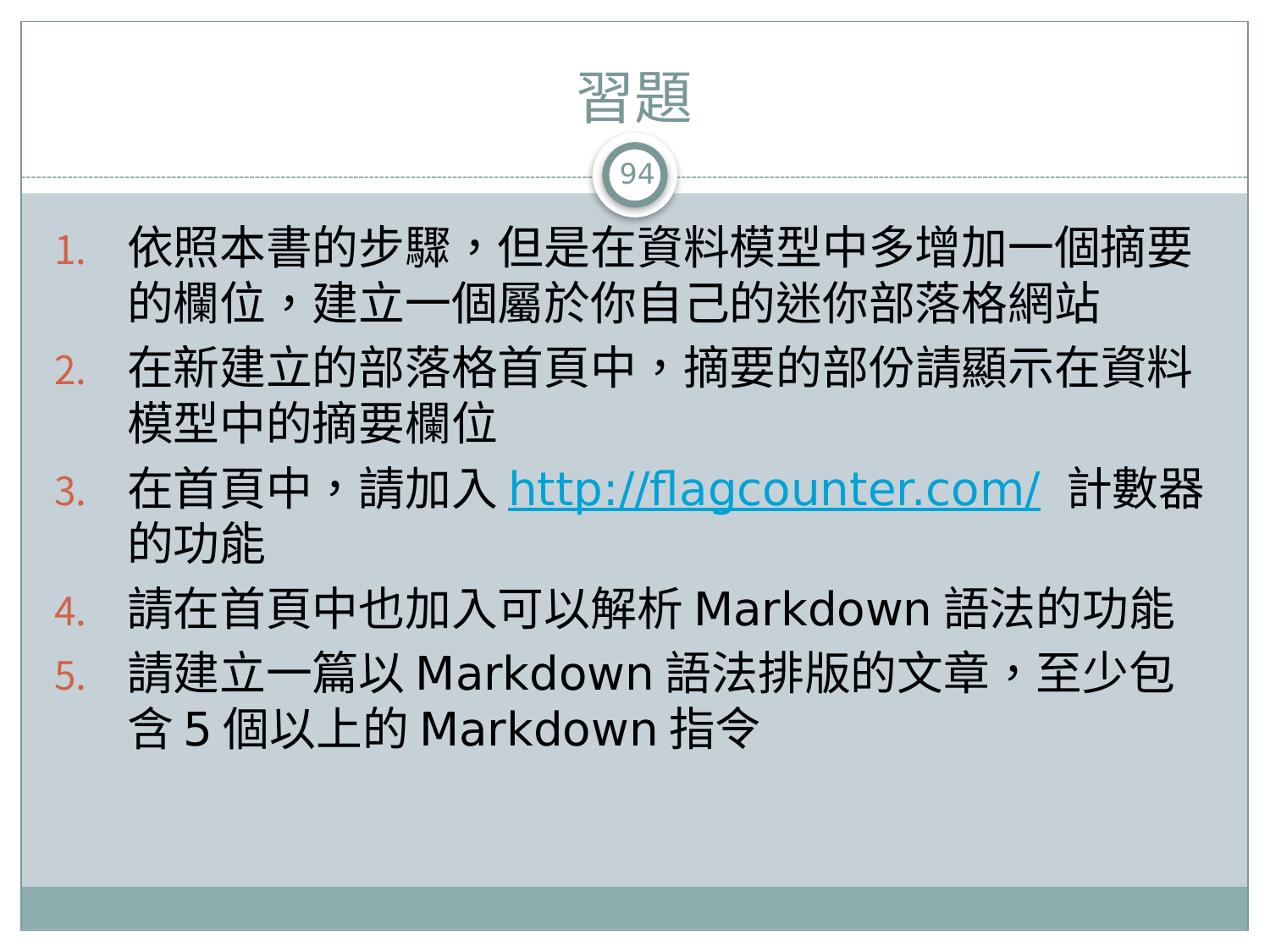

# 習題
94
依照本書的步驟，但是在資料模型中多增加一個摘要的欄位，建立一個屬於你自己的迷你部落格網站
在新建立的部落格首頁中，摘要的部份請顯示在資料模型中的摘要欄位
在首頁中，請加入http://flagcounter.com/ 計數器的功能
請在首頁中也加入可以解析Markdown語法的功能
請建立一篇以Markdown語法排版的文章，至少包含5個以上的Markdown指令